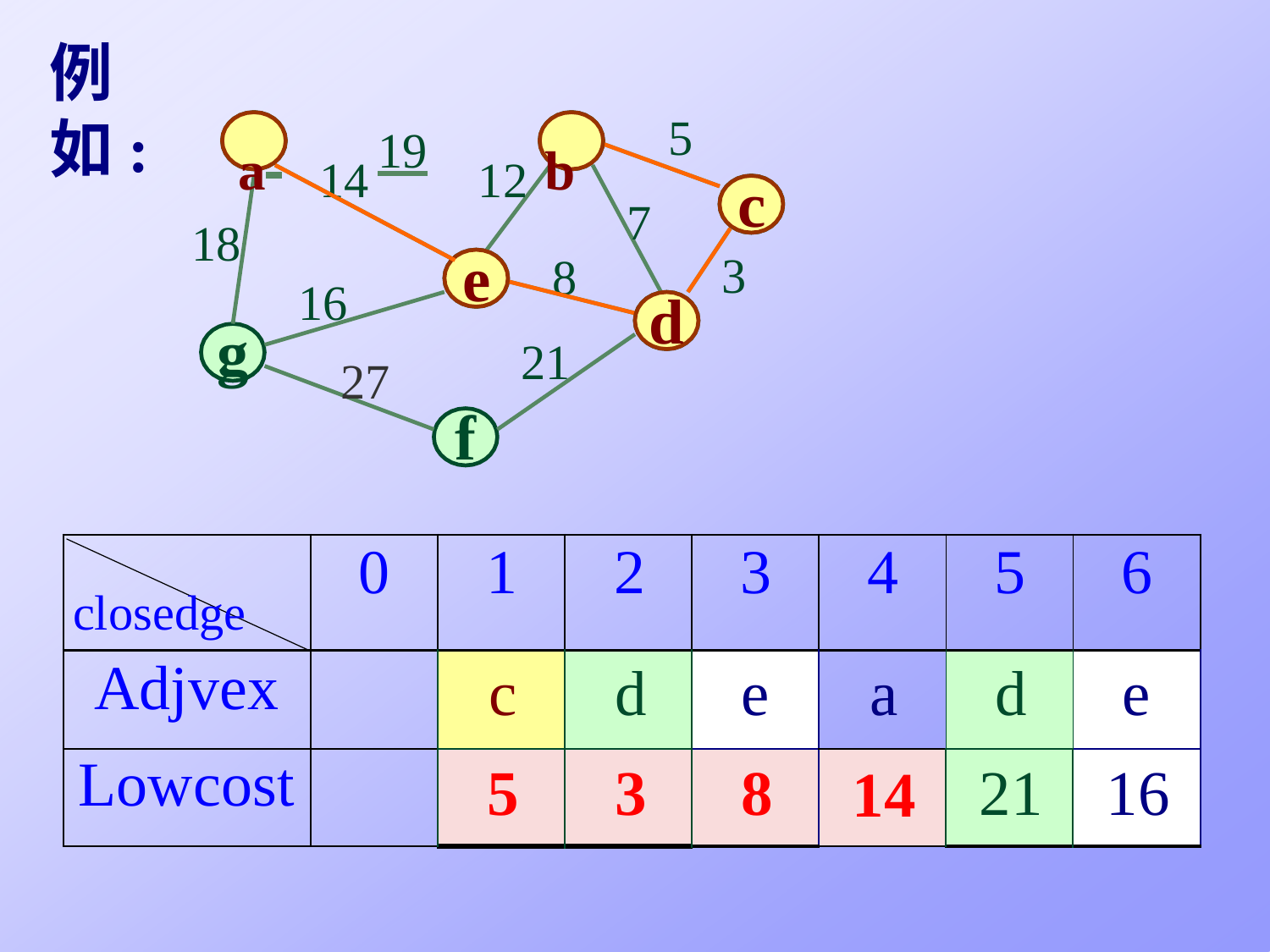

# 例如:
a 	19	b
5

12
e

14
c
3

7
d

18

8

16
27

g

21

f

| closedge | 0 | 1 | 2 | 3 | 4 | 5 | 6 |
| --- | --- | --- | --- | --- | --- | --- | --- |
| Adjvex |  | c | d | e | a | d | e |
| Lowcost |  | 5 | 3 | 8 | 14 | 21 | 16 |

a
d
a
e

19
18
14
12
7
5
3
8